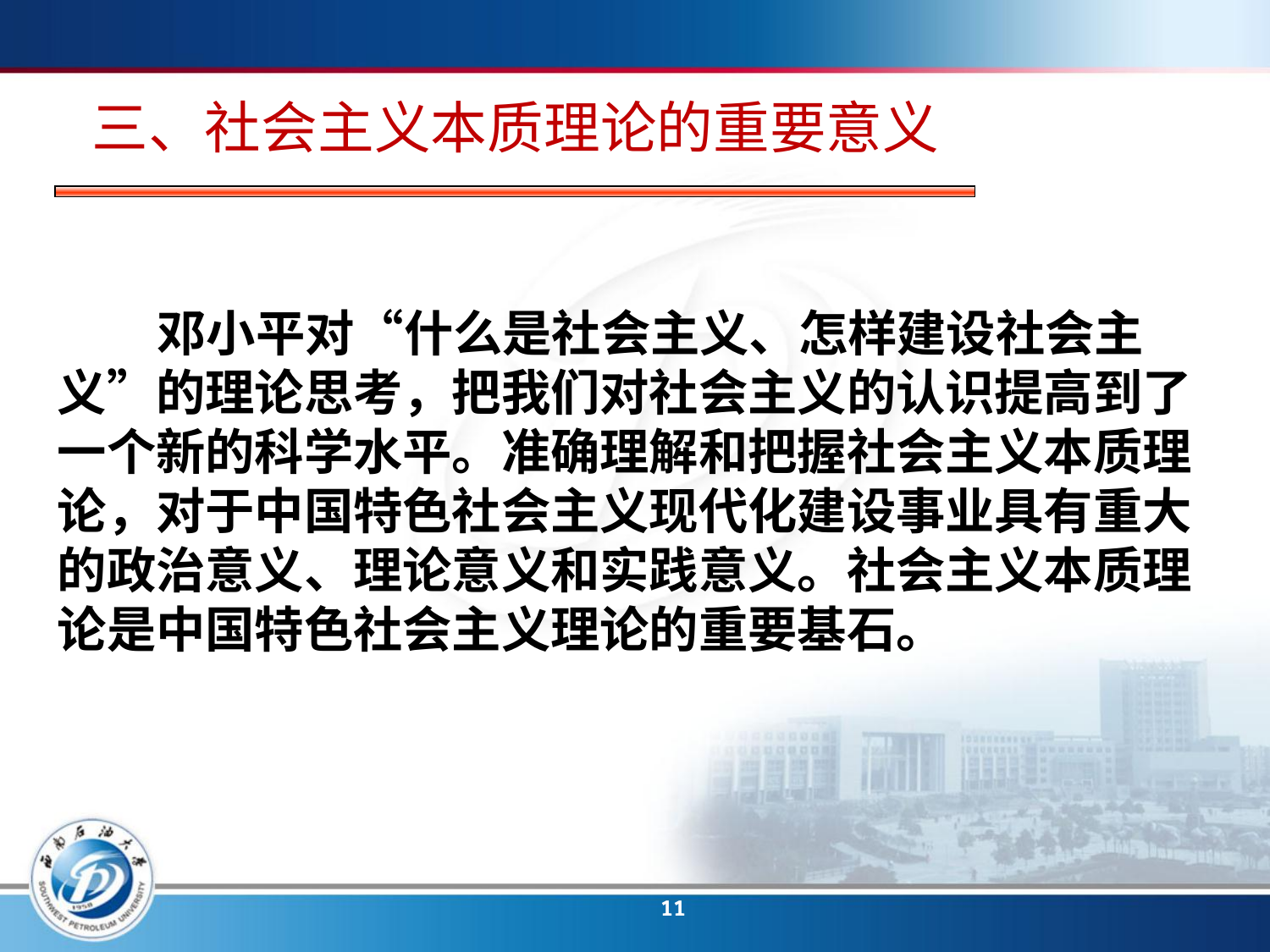

三、社会主义本质理论的重要意义

        邓小平对“什么是社会主义、怎样建设社会主义”的理论思考，把我们对社会主义的认识提高到了一个新的科学水平。准确理解和把握社会主义本质理论，对于中国特色社会主义现代化建设事业具有重大的政治意义、理论意义和实践意义。社会主义本质理论是中国特色社会主义理论的重要基石。

11